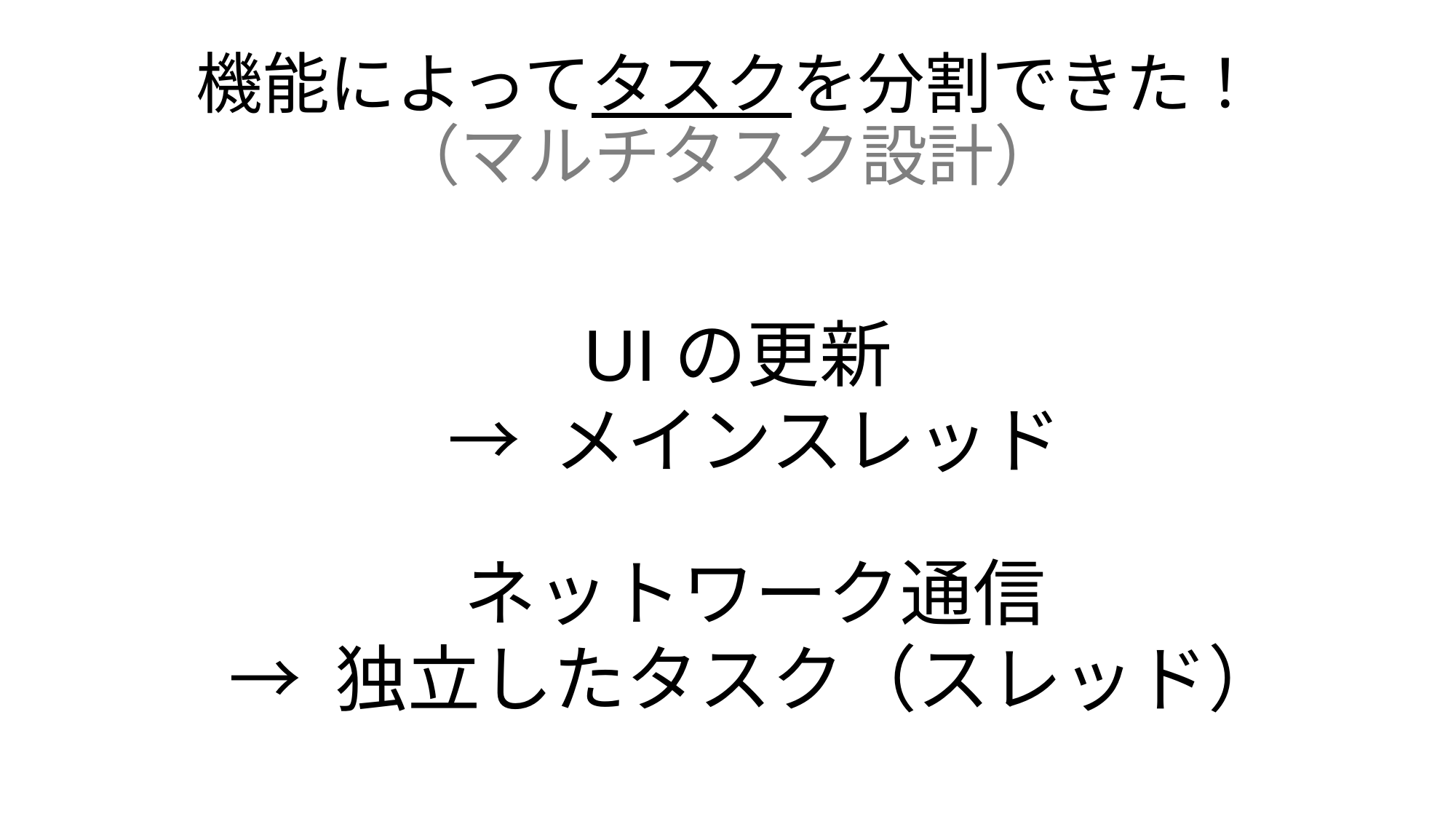

# 機能によってタスクを分割できた！ （マルチタスク設計）

UIの更新
→ メインスレッド

ネットワーク通信
→ 独立したタスク（スレッド）